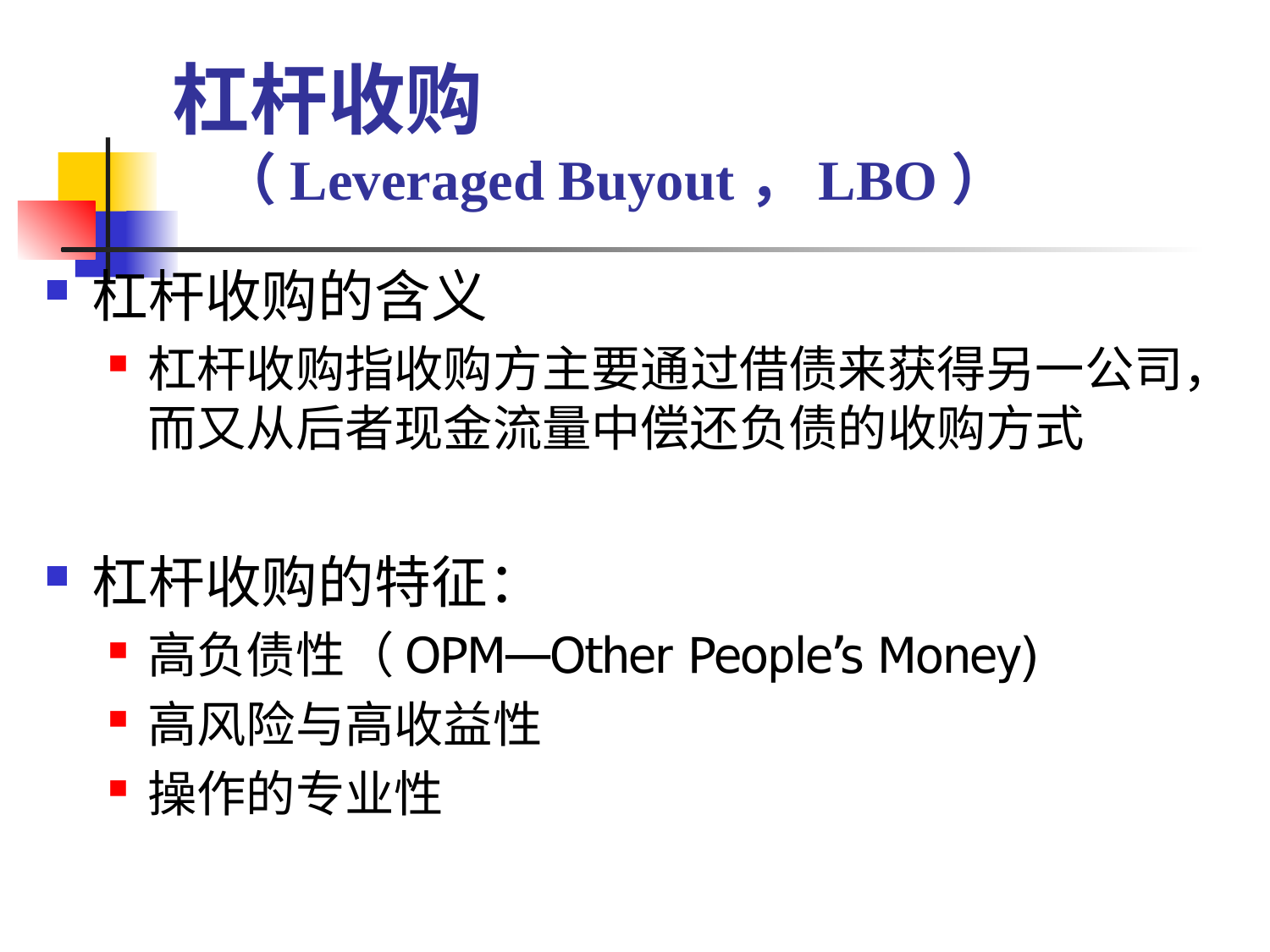

杠杆收购
（Leveraged Buyout，LBO）
杠杆收购的含义
杠杆收购指收购方主要通过借债来获得另一公司，而又从后者现金流量中偿还负债的收购方式

杠杆收购的特征：
高负债性（OPM—Other People’s Money)
高风险与高收益性
操作的专业性